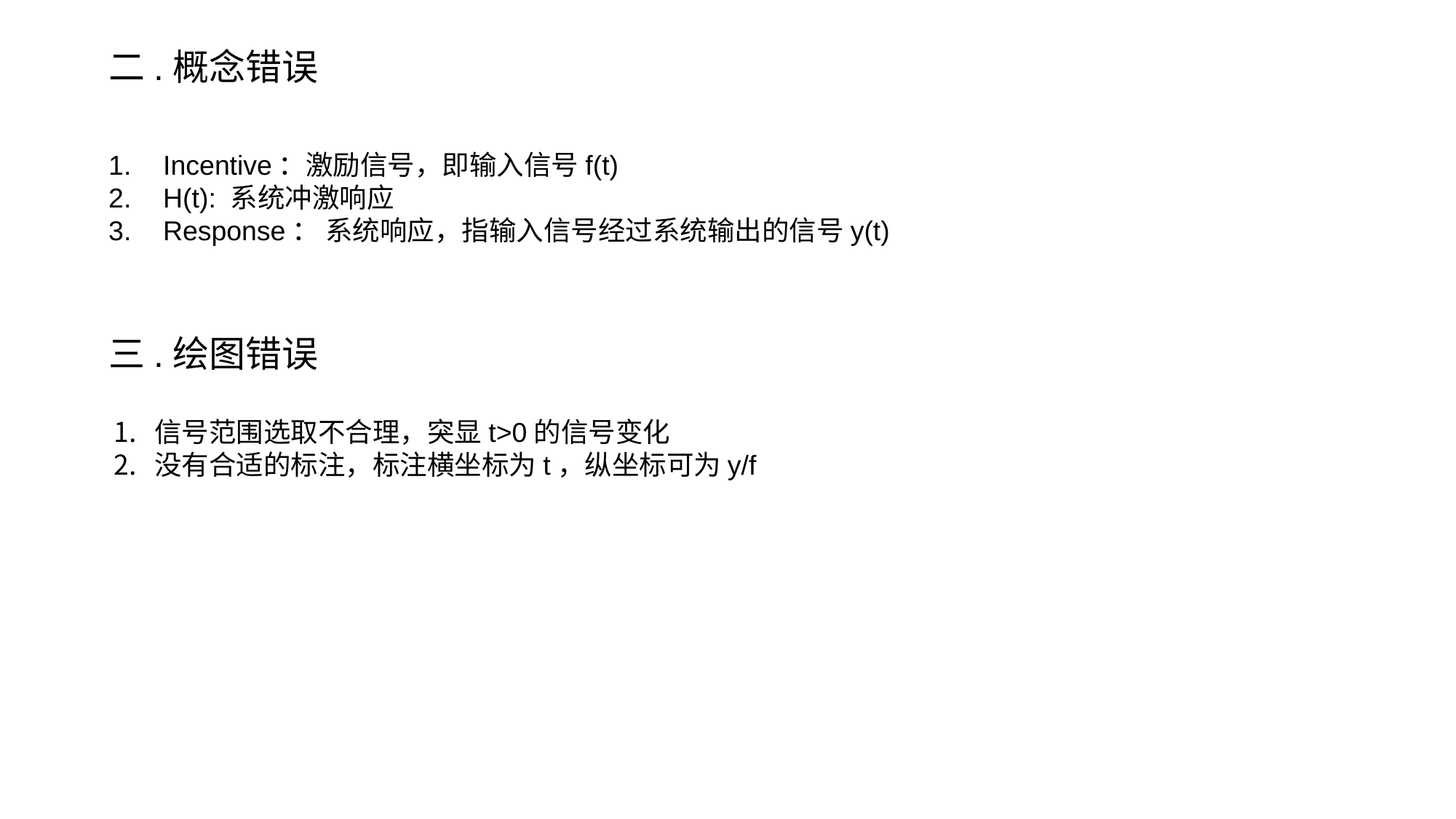

二.概念错误

Incentive：激励信号，即输入信号f(t)
H(t): 系统冲激响应
Response： 系统响应，指输入信号经过系统输出的信号y(t)

三.绘图错误
信号范围选取不合理，突显t>0的信号变化
没有合适的标注，标注横坐标为t，纵坐标可为y/f